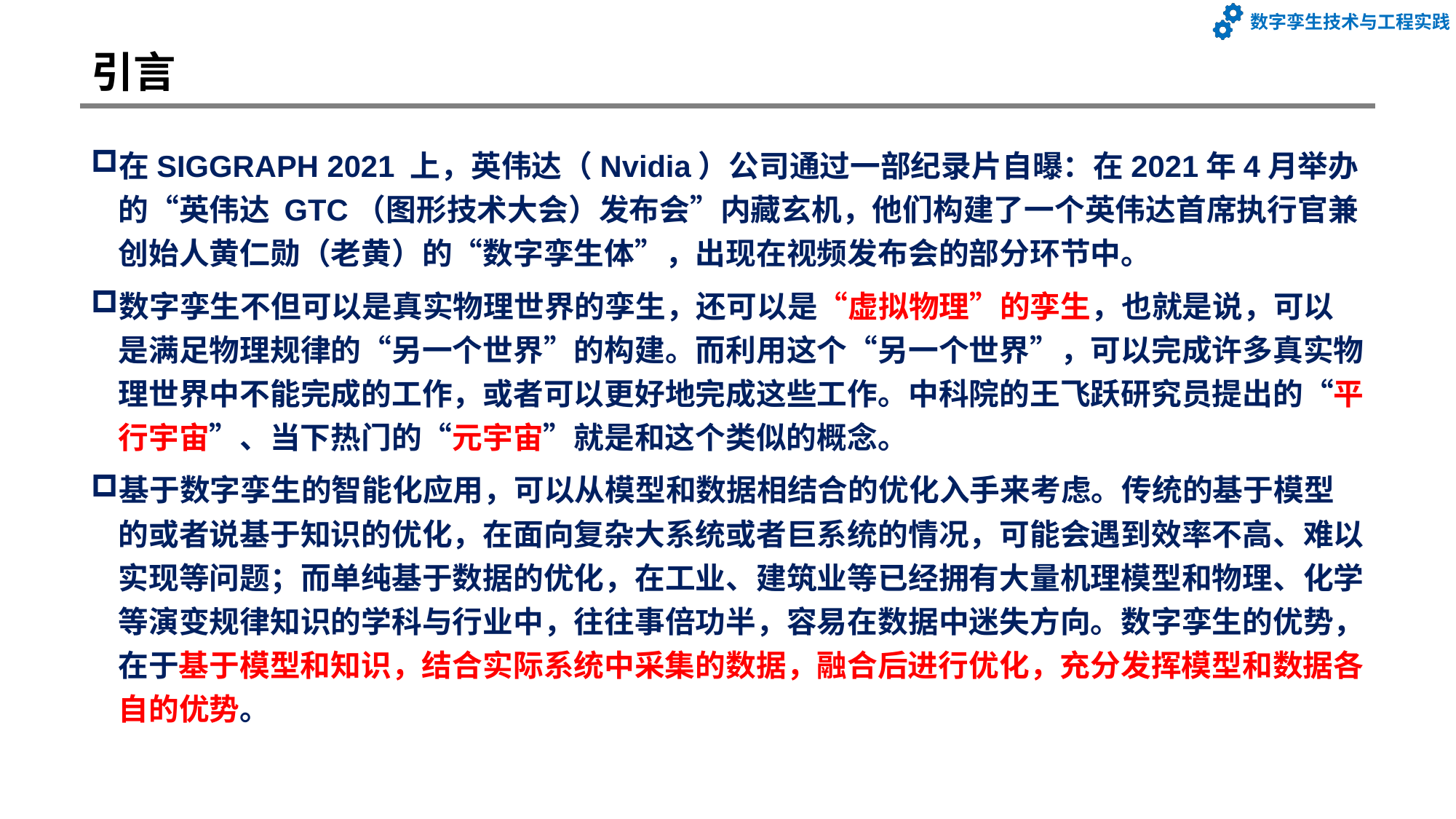

# 引言
在SIGGRAPH 2021 上，英伟达（Nvidia）公司通过一部纪录片自曝：在2021年4月举办的“英伟达 GTC（图形技术大会）发布会”内藏玄机，他们构建了一个英伟达首席执行官兼创始人黄仁勋（老黄）的“数字孪生体”，出现在视频发布会的部分环节中。
数字孪生不但可以是真实物理世界的孪生，还可以是“虚拟物理”的孪生，也就是说，可以是满足物理规律的“另一个世界”的构建。而利用这个“另一个世界”，可以完成许多真实物理世界中不能完成的工作，或者可以更好地完成这些工作。中科院的王飞跃研究员提出的“平行宇宙”、当下热门的“元宇宙”就是和这个类似的概念。
基于数字孪生的智能化应用，可以从模型和数据相结合的优化入手来考虑。传统的基于模型的或者说基于知识的优化，在面向复杂大系统或者巨系统的情况，可能会遇到效率不高、难以实现等问题；而单纯基于数据的优化，在工业、建筑业等已经拥有大量机理模型和物理、化学等演变规律知识的学科与行业中，往往事倍功半，容易在数据中迷失方向。数字孪生的优势，在于基于模型和知识，结合实际系统中采集的数据，融合后进行优化，充分发挥模型和数据各自的优势。